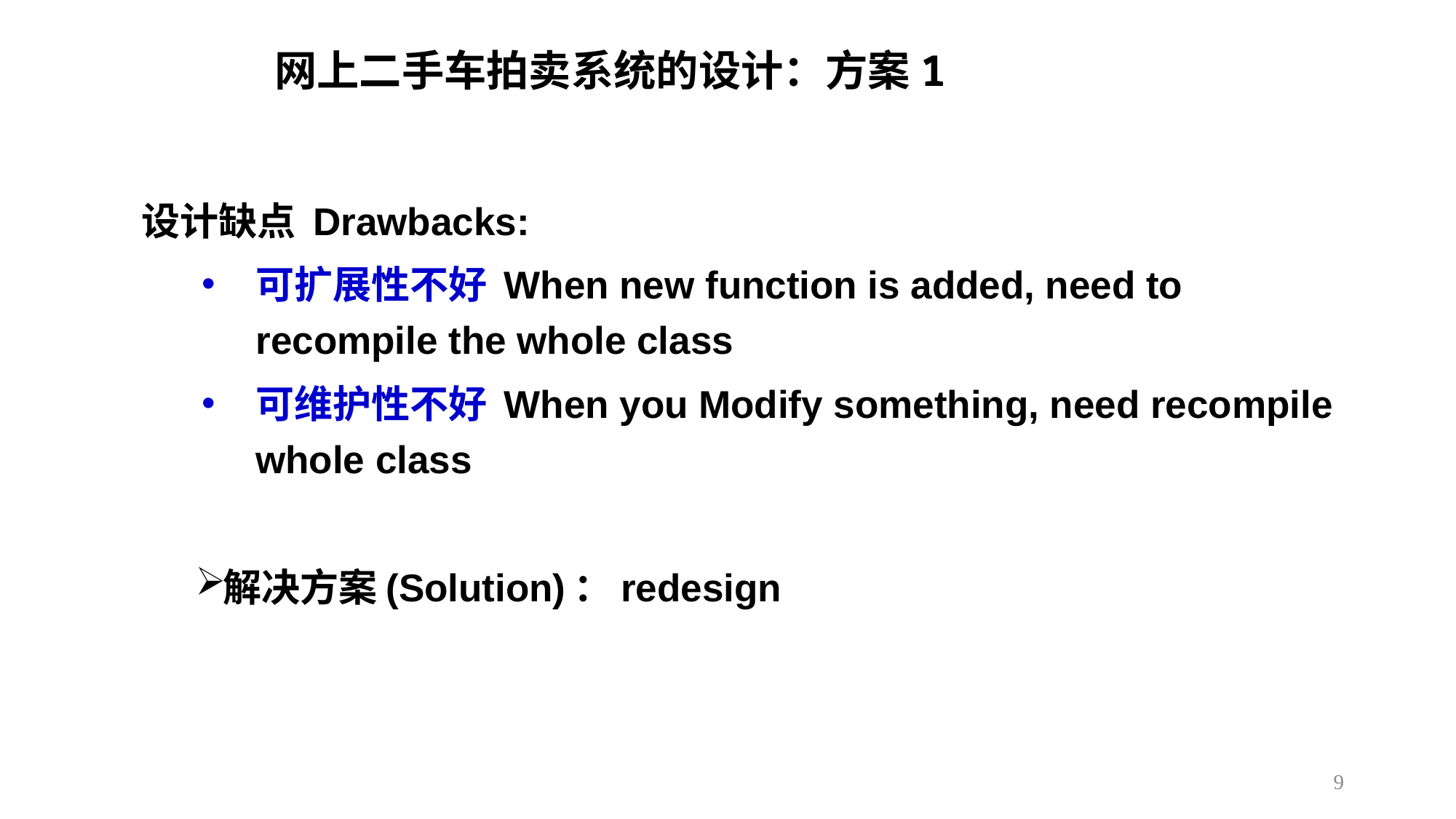

# 网上二手车拍卖系统的设计：方案1
设计缺点 Drawbacks:
可扩展性不好 When new function is added, need to recompile the whole class
可维护性不好 When you Modify something, need recompile whole class

解决方案(Solution)：redesign
9